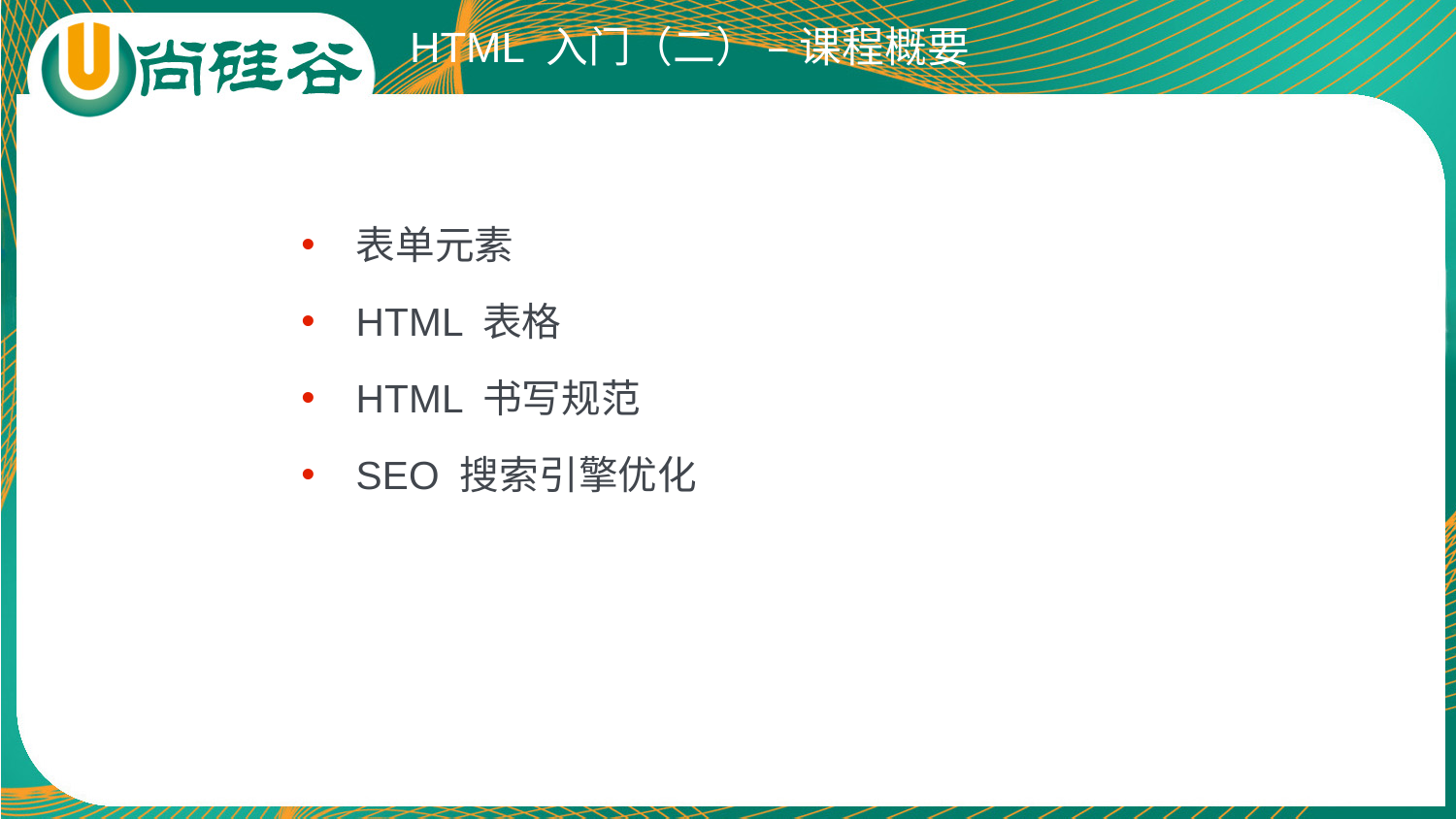

# HTML 入门（二） – 课程概要
表单元素
HTML 表格
HTML 书写规范
SEO 搜索引擎优化